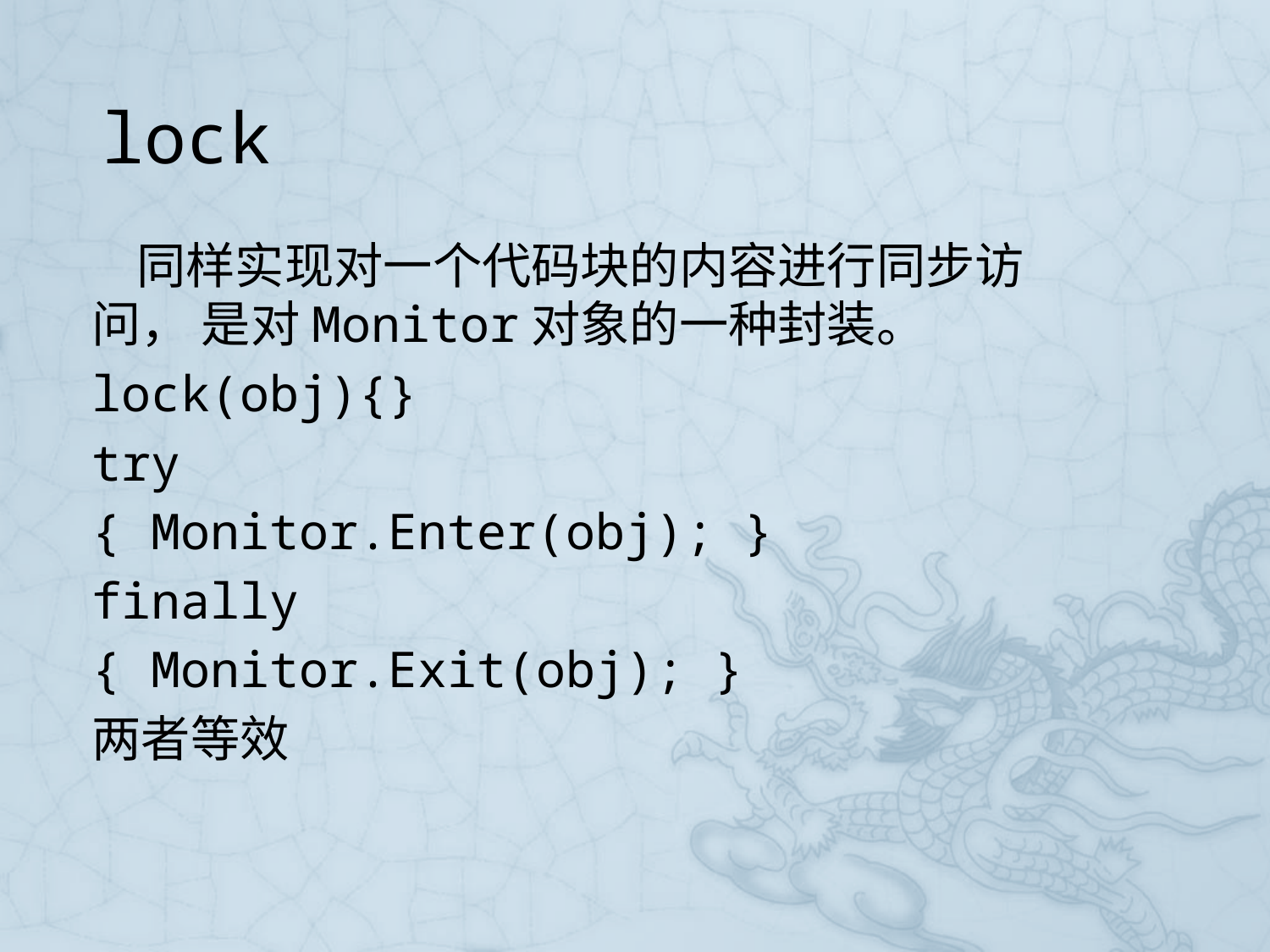

# lock
   同样实现对一个代码块的内容进行同步访问， 是对Monitor对象的一种封装。
lock(obj){}
try
{ Monitor.Enter(obj); }
finally
{ Monitor.Exit(obj); }
两者等效